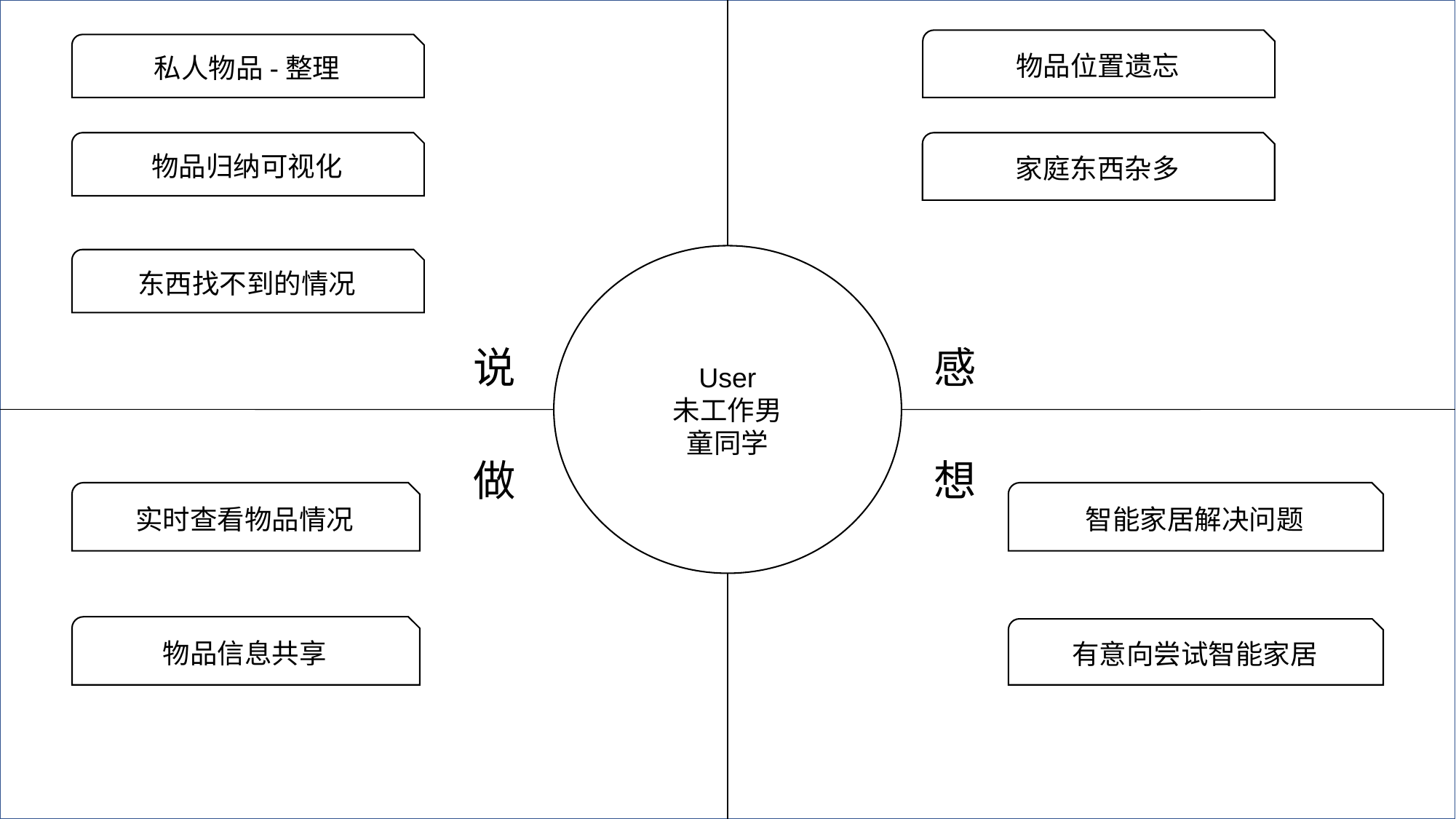

物品位置遗忘
私人物品-整理
物品归纳可视化
家庭东西杂多
User
未工作男
童同学
东西找不到的情况
说
感
想
做
实时查看物品情况
智能家居解决问题
物品信息共享
有意向尝试智能家居